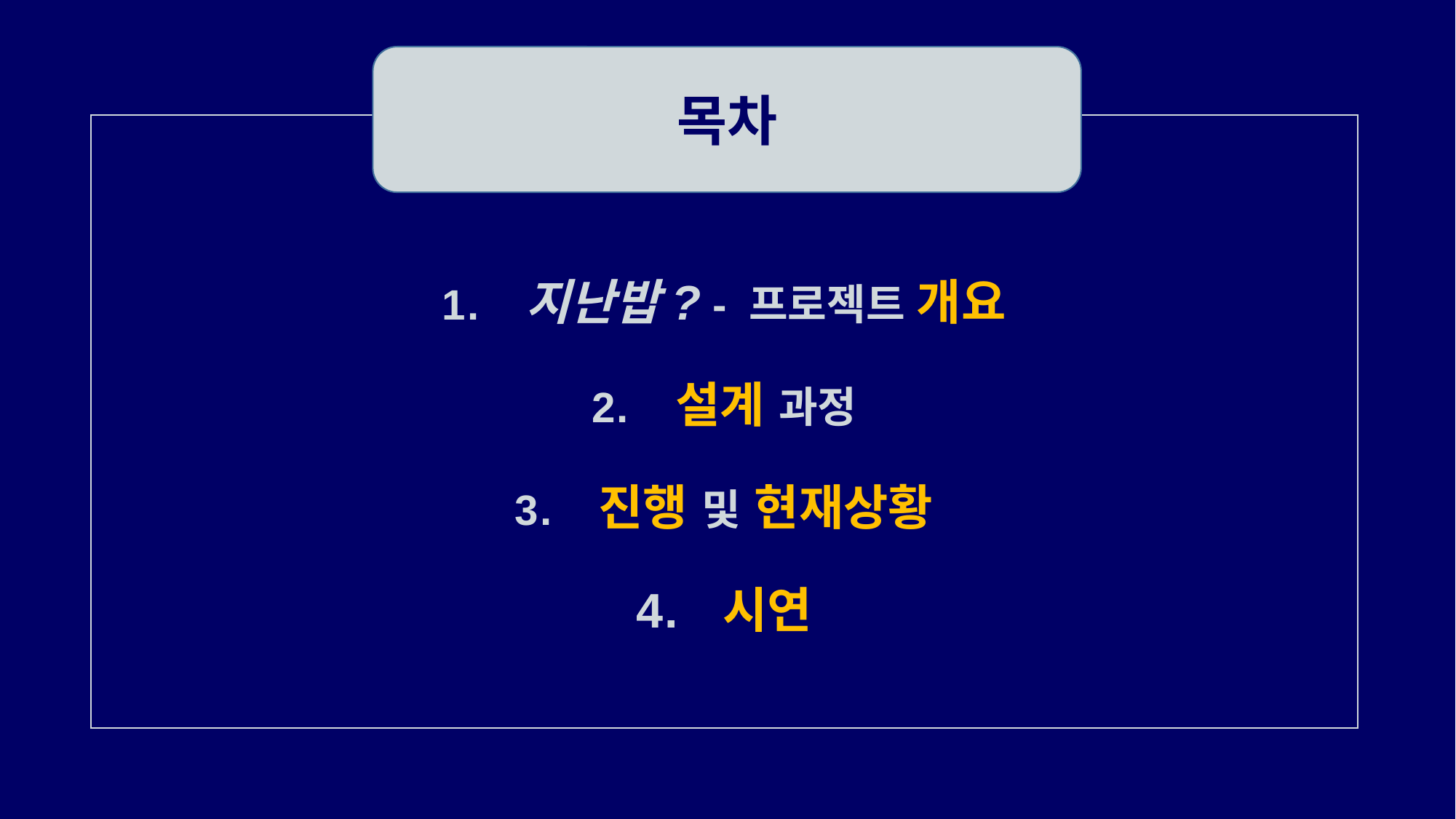

목차

 지난밥? - 프로젝트 개요
 설계 과정
 진행 및 현재상황
 시연